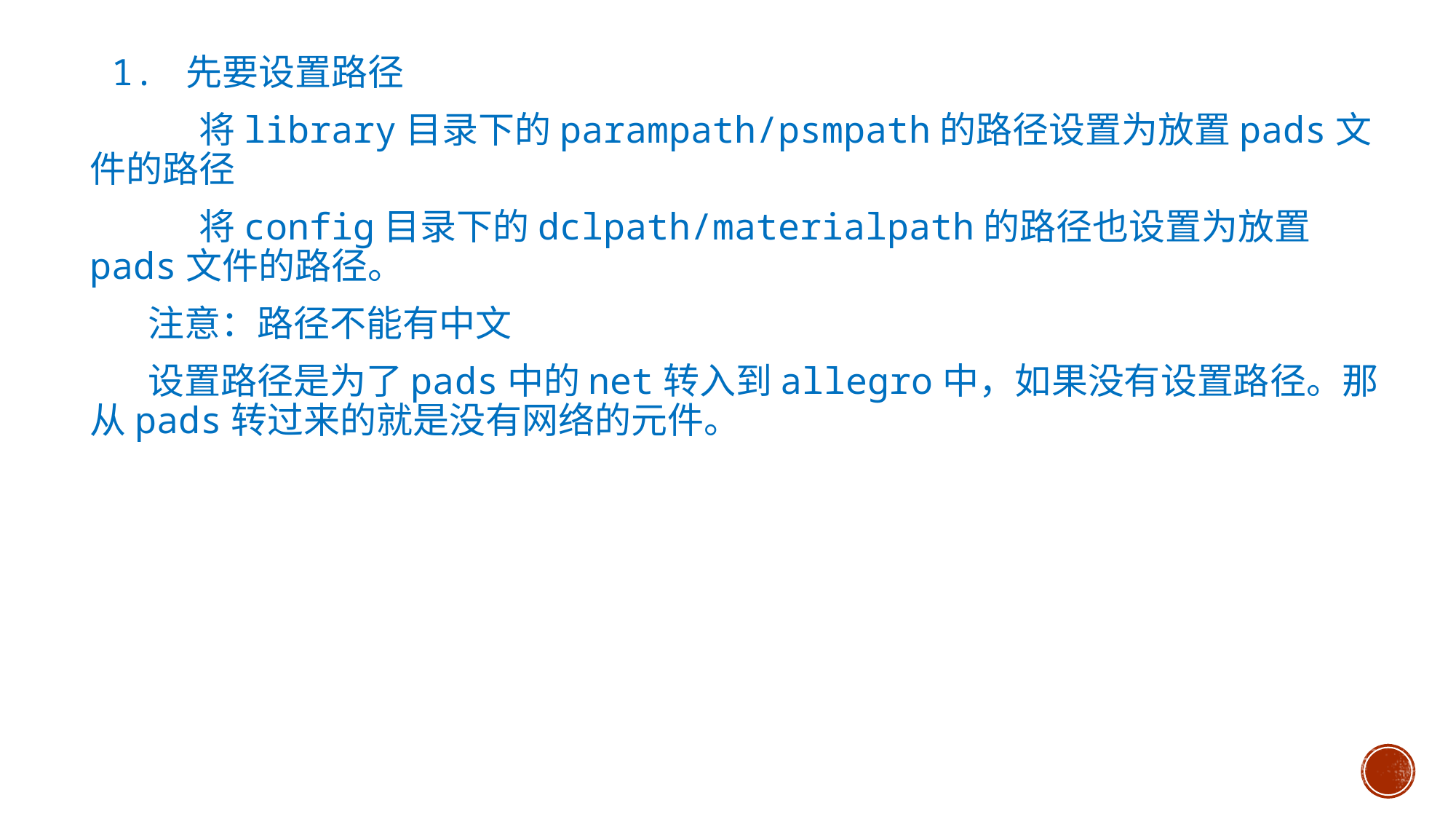

1. 先要设置路径
	将library目录下的parampath/psmpath的路径设置为放置pads文件的路径
	将config目录下的dclpath/materialpath的路径也设置为放置pads文件的路径。
      注意：路径不能有中文
      设置路径是为了pads中的net转入到allegro中，如果没有设置路径。那从pads转过来的就是没有网络的元件。